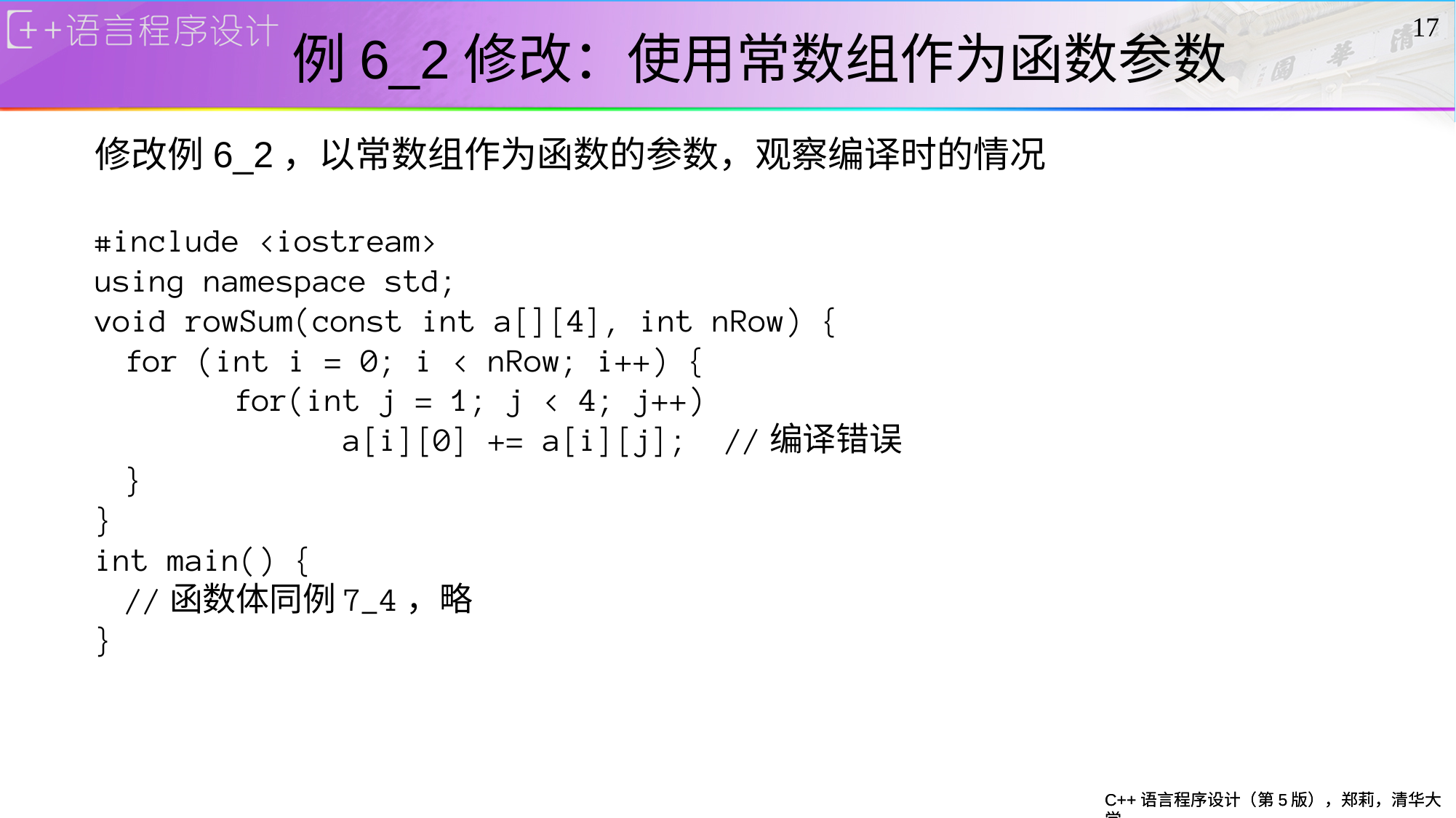

17
# 例6_2修改：使用常数组作为函数参数
修改例6_2，以常数组作为函数的参数，观察编译时的情况

#include <iostream>
using namespace std;
void rowSum(const int a[][4], int nRow) {
	for (int i = 0; i < nRow; i++) {
		for(int j = 1; j < 4; j++)
			a[i][0] += a[i][j];  //编译错误
	}
}
int main() {
	//函数体同例7_4，略
}